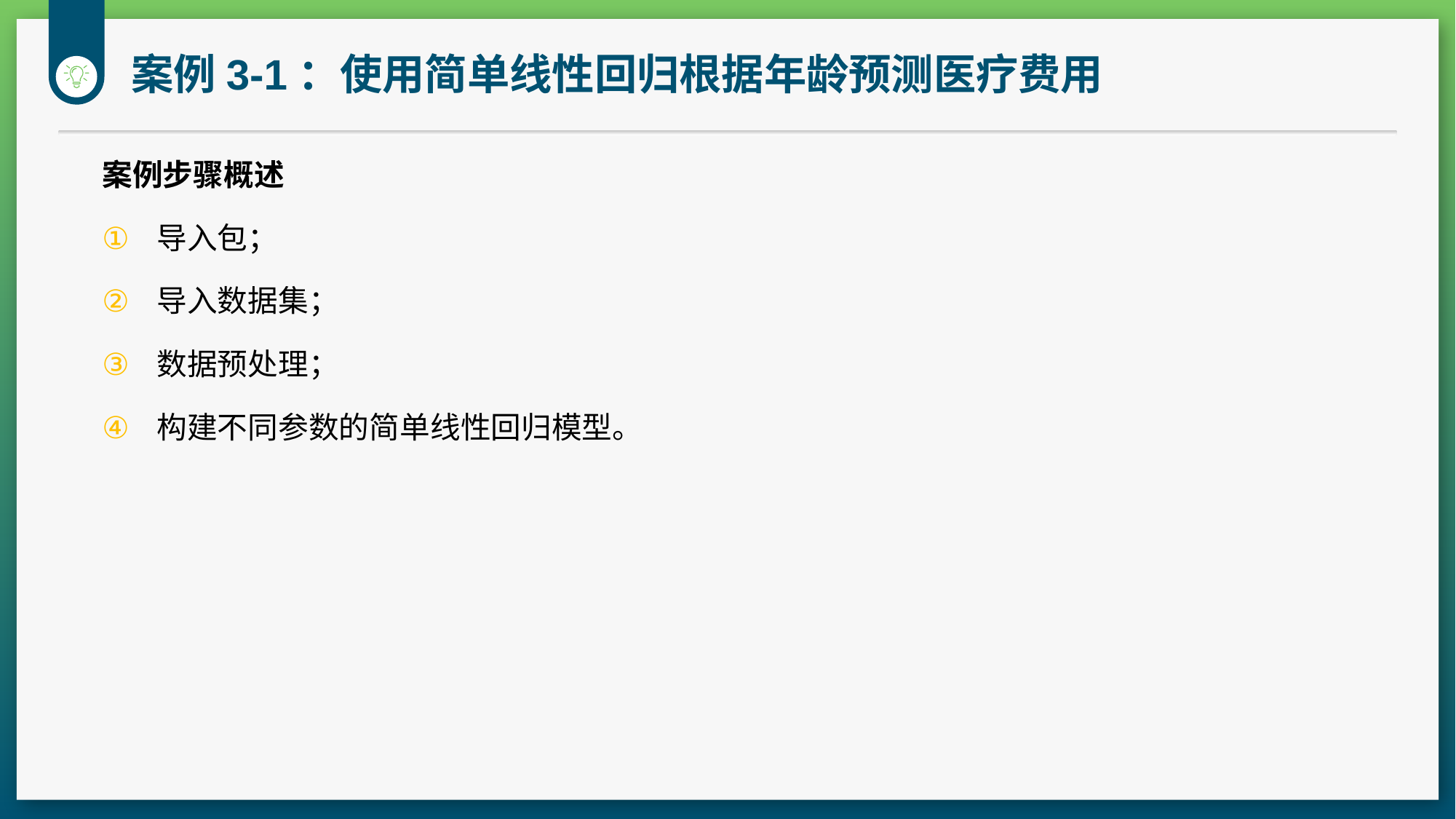

案例3-1：使用简单线性回归根据年龄预测医疗费用

案例步骤概述
导入包；
导入数据集；
数据预处理；
构建不同参数的简单线性回归模型。